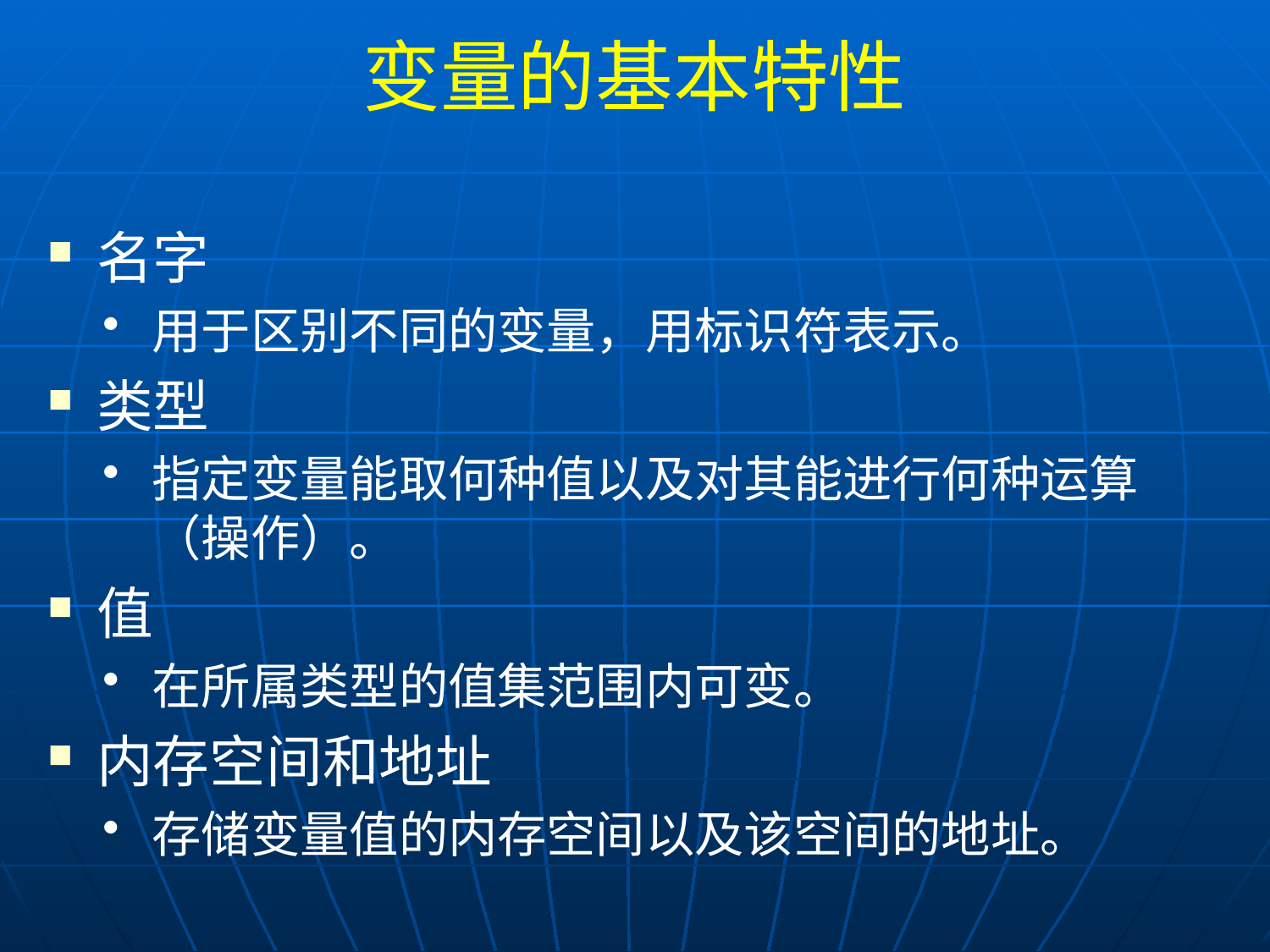

# 变量的基本特性
名字
用于区别不同的变量，用标识符表示。
类型
指定变量能取何种值以及对其能进行何种运算（操作）。
值
在所属类型的值集范围内可变。
内存空间和地址
存储变量值的内存空间以及该空间的地址。